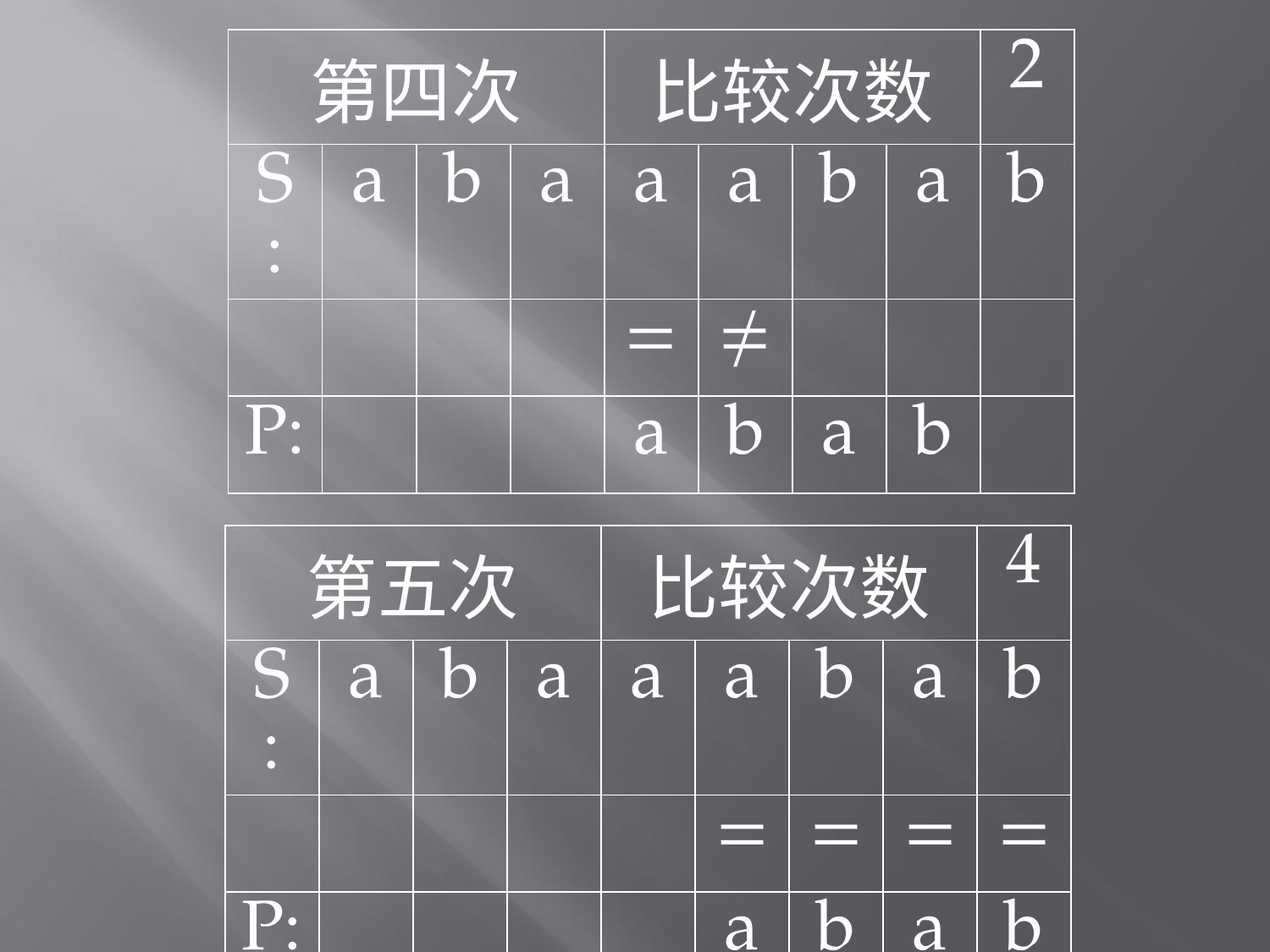

| 第四次 |  |  |  | 比较次数 |  |  |  | 2 |
| --- | --- | --- | --- | --- | --- | --- | --- | --- |
| S : | a | b | a | a | a | b | a | b |
|  |  |  |  | = | ≠ |  |  |  |
| P: |  |  |  | a | b | a | b |  |
| 第五次 |  |  |  | 比较次数 |  |  |  | 4 |
| --- | --- | --- | --- | --- | --- | --- | --- | --- |
| S : | a | b | a | a | a | b | a | b |
|  |  |  |  |  | = | = | = | = |
| P: |  |  |  |  | a | b | a | b |